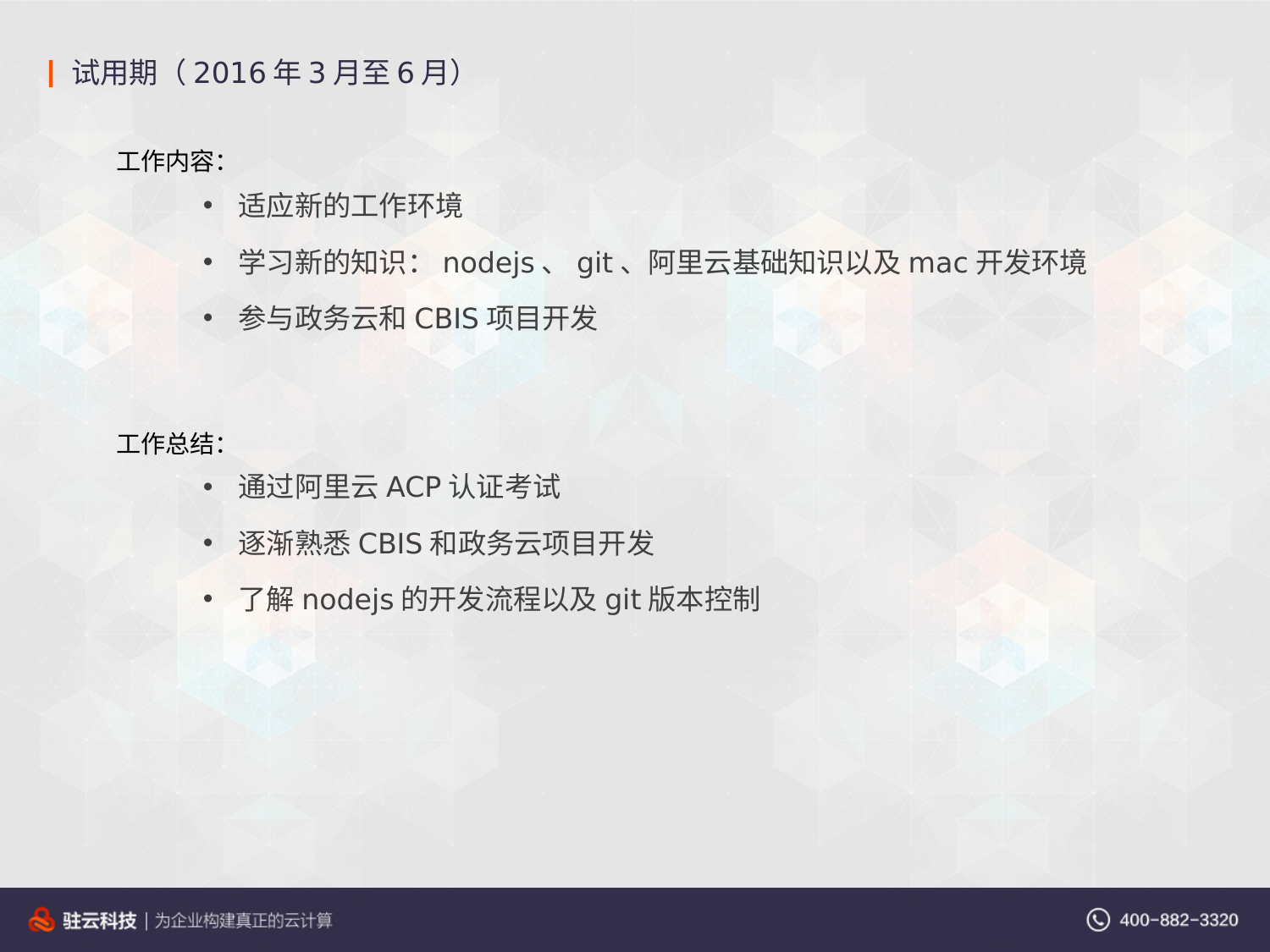

试用期（2016年3月至6月）

工作内容：
适应新的工作环境
学习新的知识：nodejs、git、阿里云基础知识以及mac开发环境
参与政务云和CBIS项目开发

通过阿里云ACP认证考试
逐渐熟悉CBIS和政务云项目开发
了解nodejs的开发流程以及git版本控制

工作总结：